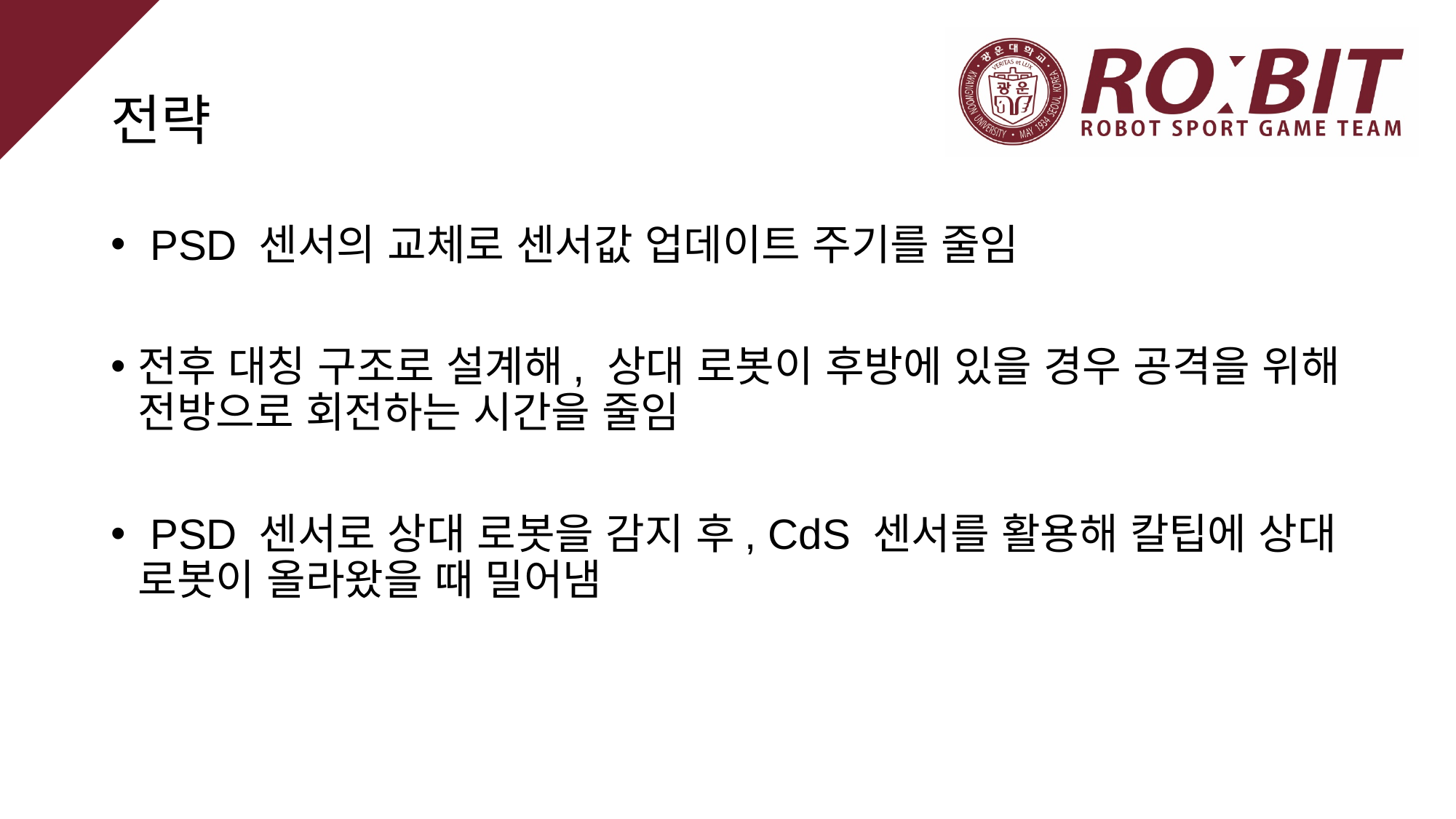

# 전략
 PSD 센서의 교체로 센서값 업데이트 주기를 줄임

전후 대칭 구조로 설계해, 상대 로봇이 후방에 있을 경우 공격을 위해 전방으로 회전하는 시간을 줄임

 PSD 센서로 상대 로봇을 감지 후, CdS 센서를 활용해 칼팁에 상대 로봇이 올라왔을 때 밀어냄